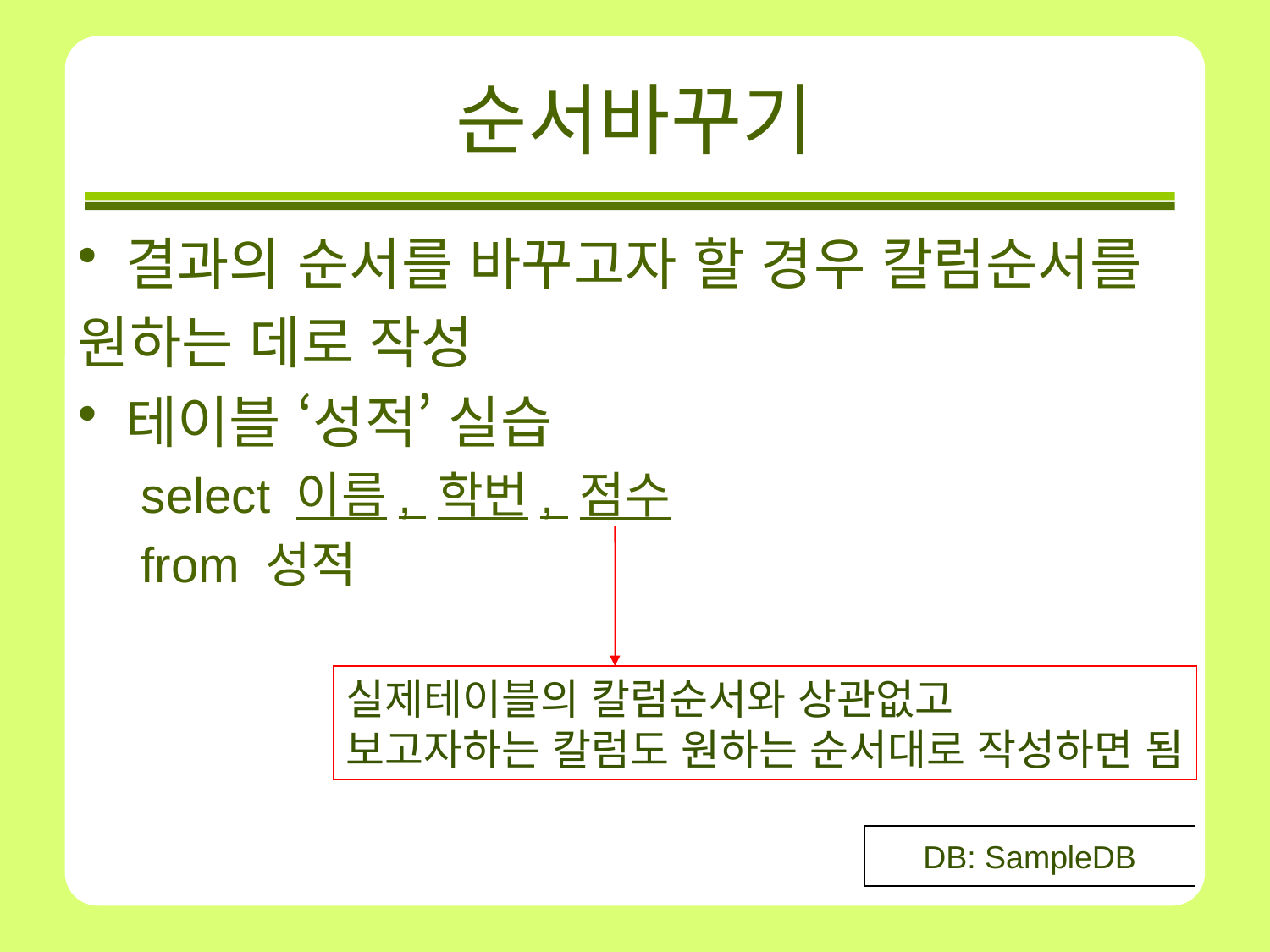

# 순서바꾸기
결과의 순서를 바꾸고자 할 경우 칼럼순서를
원하는 데로 작성
테이블 ‘성적’ 실습
select 이름, 학번, 점수
from 성적

실제테이블의 칼럼순서와 상관없고
보고자하는 칼럼도 원하는 순서대로 작성하면 됨
DB: SampleDB